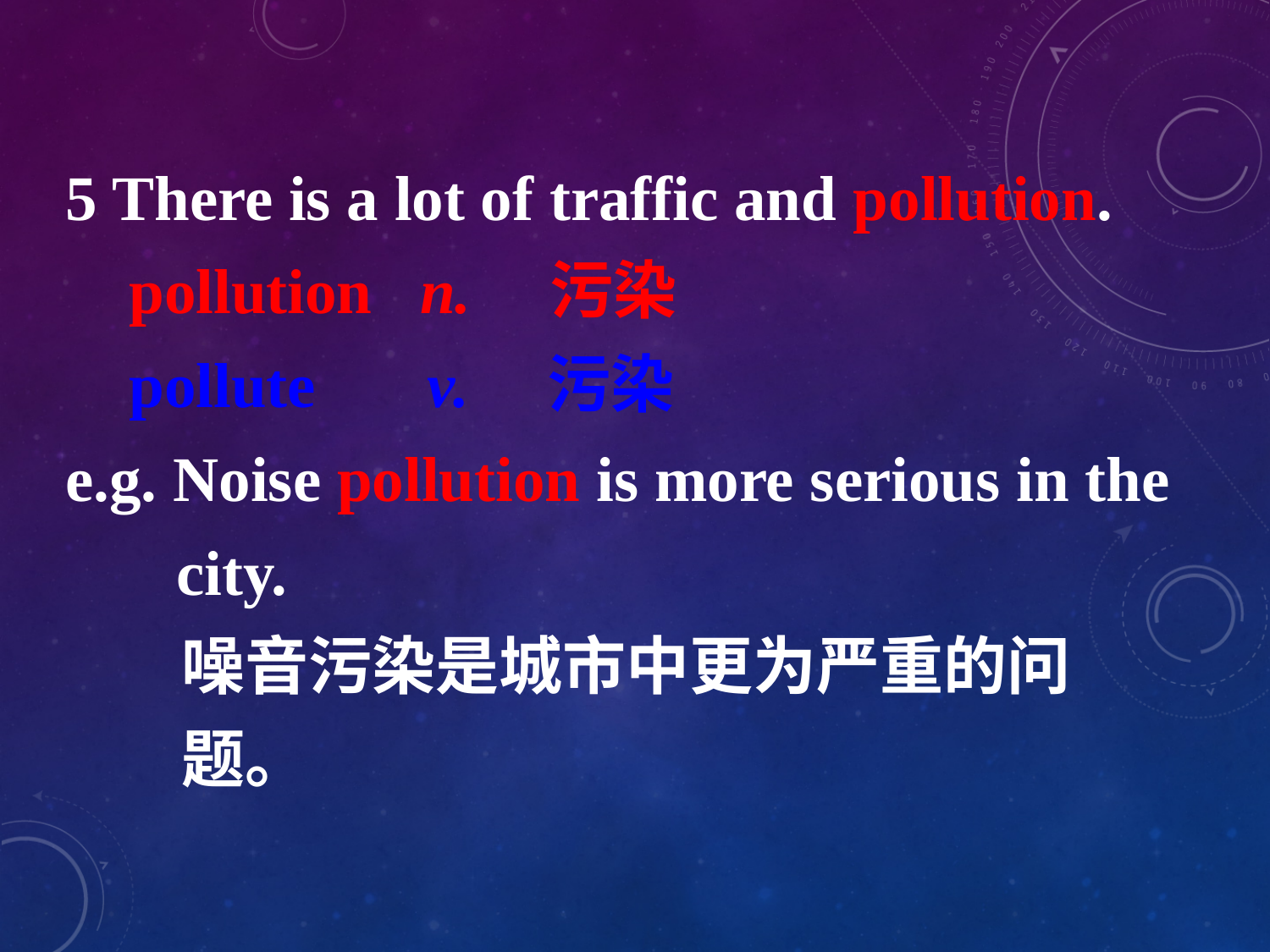

5 There is a lot of traffic and pollution.
    pollution   n.    污染
    pollute       v.    污染
e.g. Noise pollution is more serious in the
       city.
       噪音污染是城市中更为严重的问
       题。